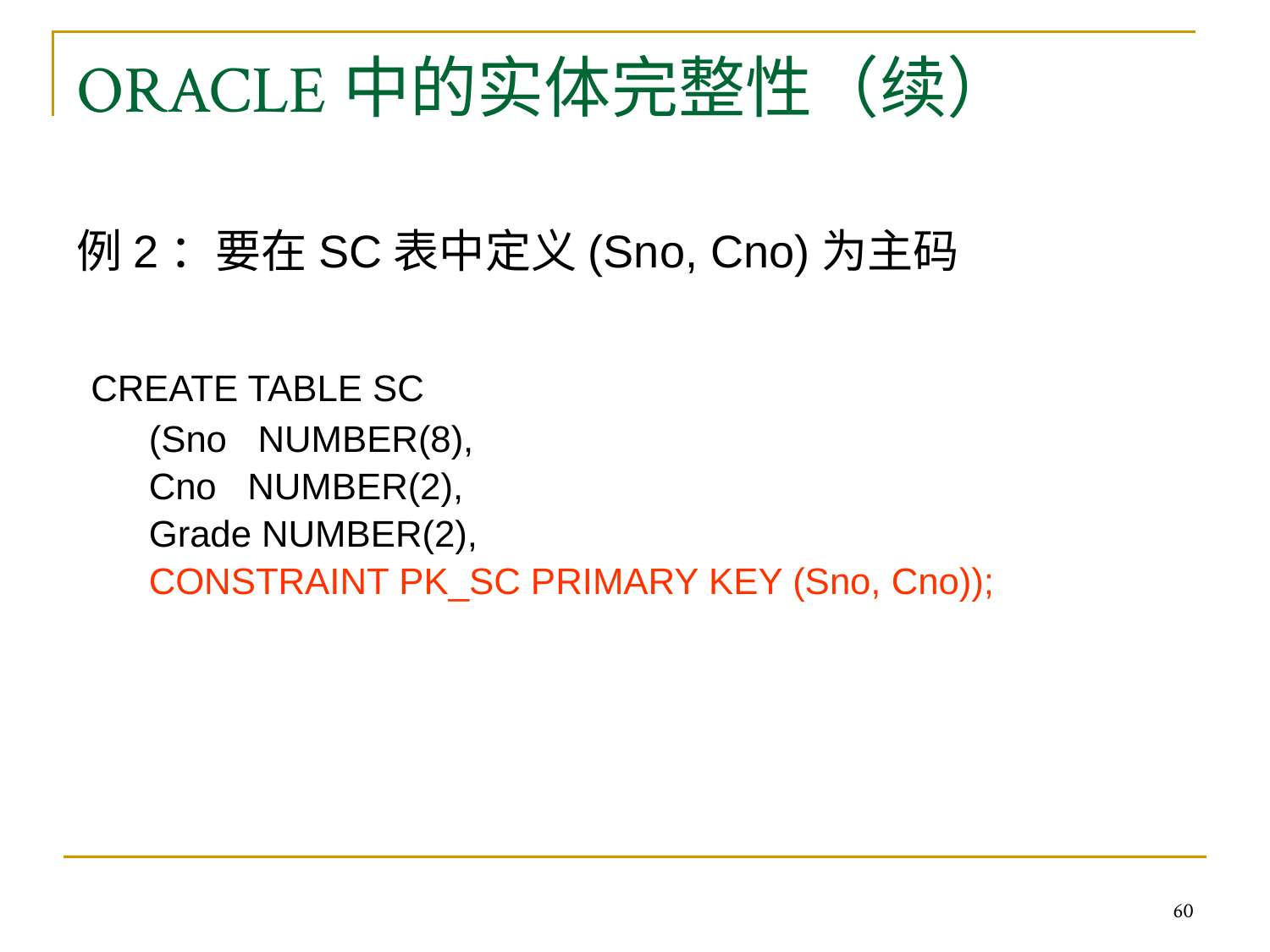

# ORACLE中的实体完整性（续）
例2：要在SC表中定义(Sno, Cno)为主码

 CREATE TABLE SC
       (Sno   NUMBER(8),
       Cno   NUMBER(2),
       Grade NUMBER(2),
       CONSTRAINT PK_SC PRIMARY KEY (Sno, Cno));
60